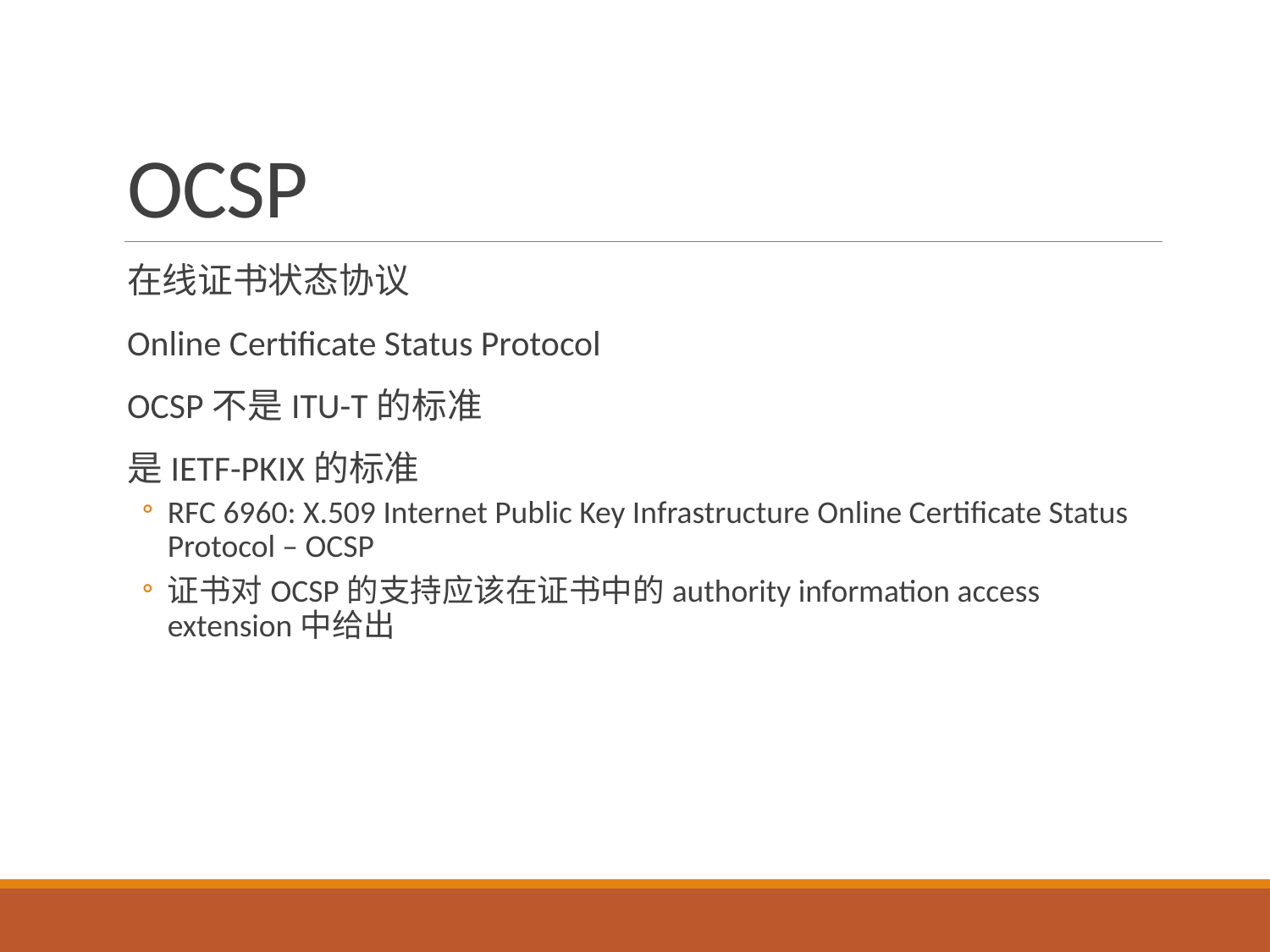

# OCSP
在线证书状态协议
Online Certificate Status Protocol
OCSP不是ITU-T的标准
是IETF-PKIX的标准
RFC 6960: X.509 Internet Public Key Infrastructure Online Certificate Status Protocol – OCSP
证书对OCSP的支持应该在证书中的authority information access extension中给出

86